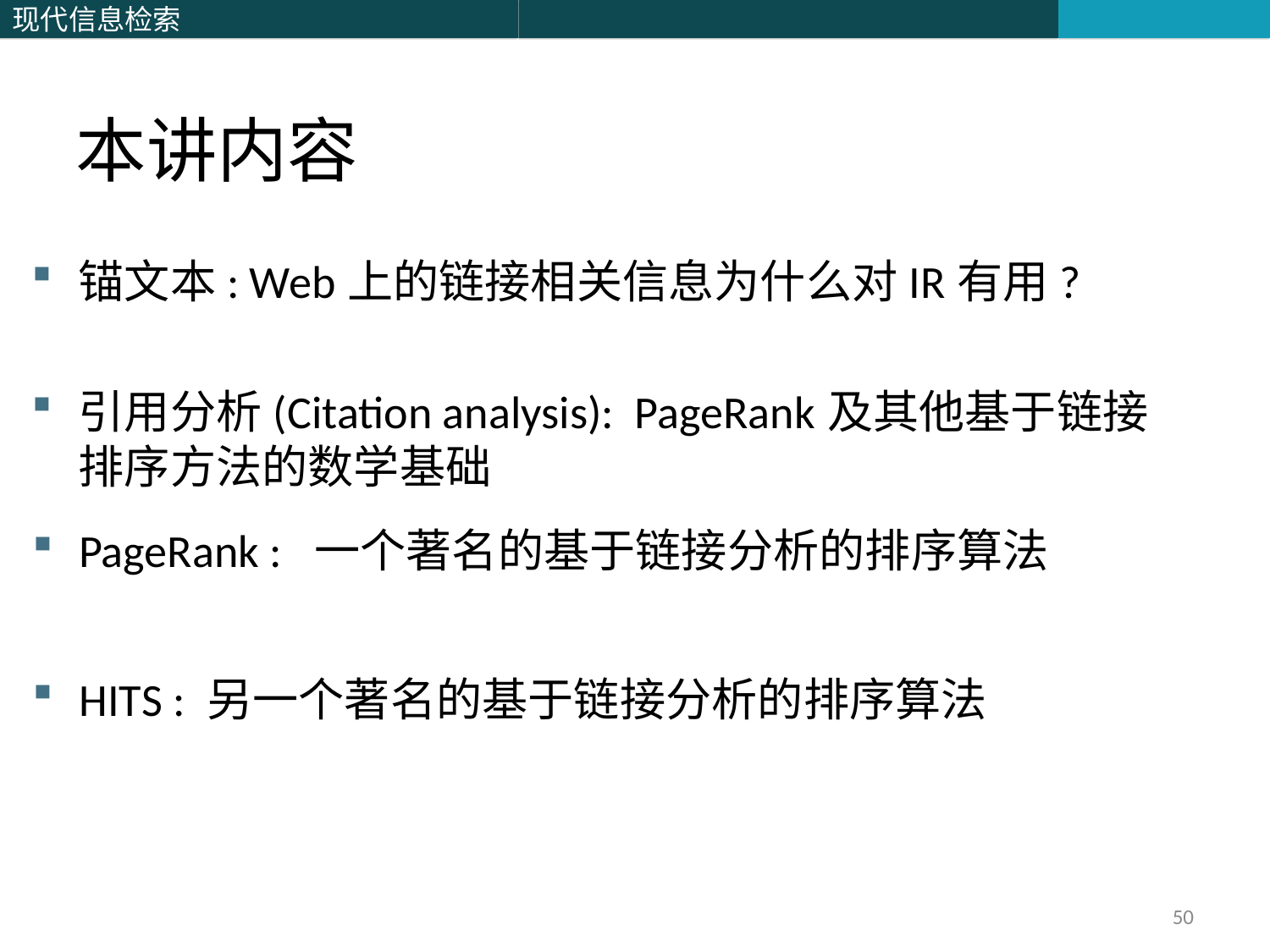

本讲内容
锚文本: Web上的链接相关信息为什么对IR有用?
引用分析(Citation analysis):  PageRank及其他基于链接排序方法的数学基础
PageRank :  一个著名的基于链接分析的排序算法
HITS : 另一个著名的基于链接分析的排序算法
50